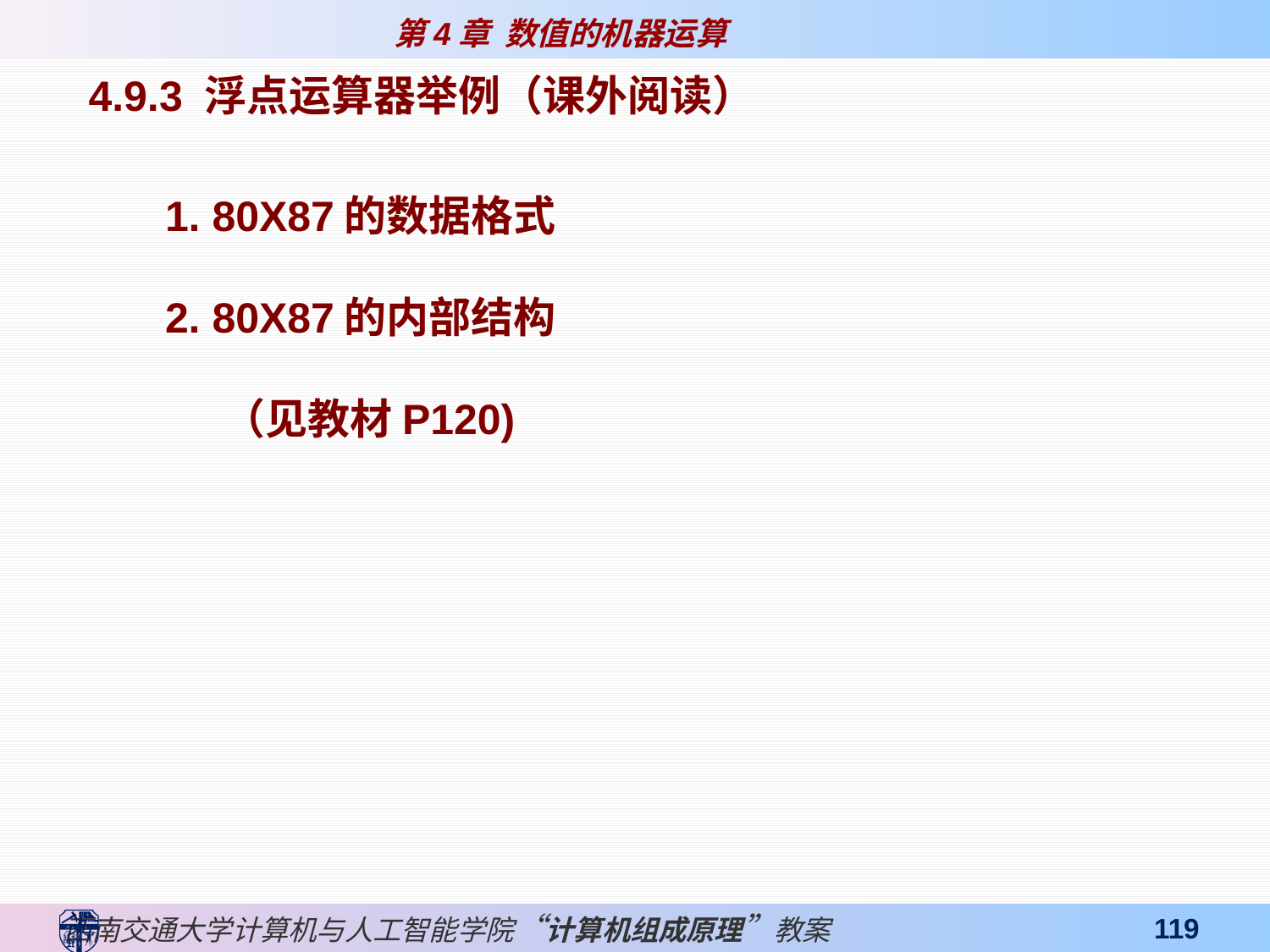

4.9.3 浮点运算器举例（课外阅读）
1. 80X87的数据格式

2. 80X87的内部结构

     （见教材P120)